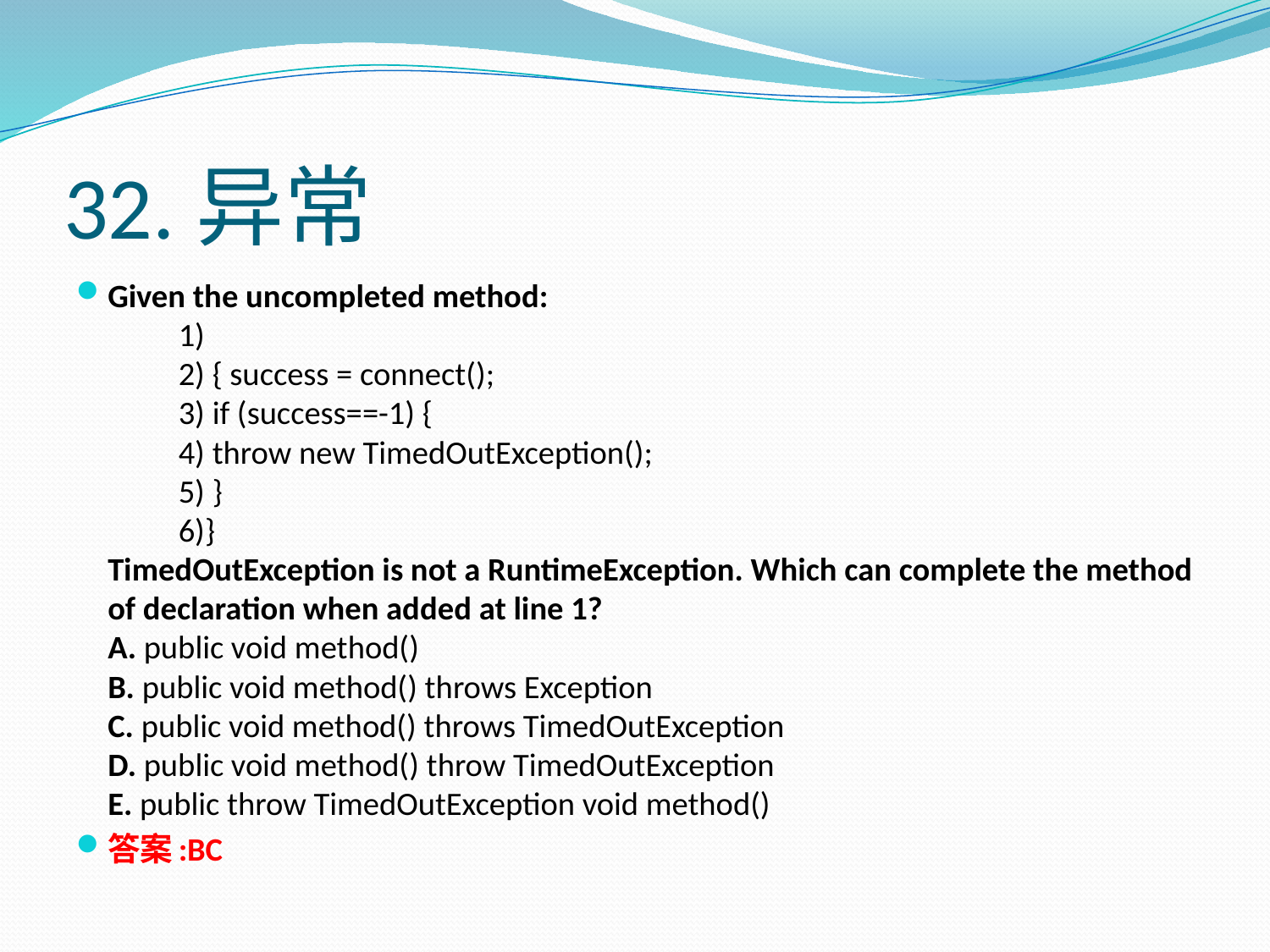

# 32.异常
Given the uncompleted method:
　　1)
　　2) { success = connect();
　　3) if (success==-1) {　　
　　4) throw new TimedOutException();
　　5) }
　　6)}
TimedOutException is not a RuntimeException. Which can complete the method of declaration when added at line 1?
A. public void method()
B. public void method() throws Exception
C. public void method() throws TimedOutException
D. public void method() throw TimedOutException
E. public throw TimedOutException void method()
答案:BC